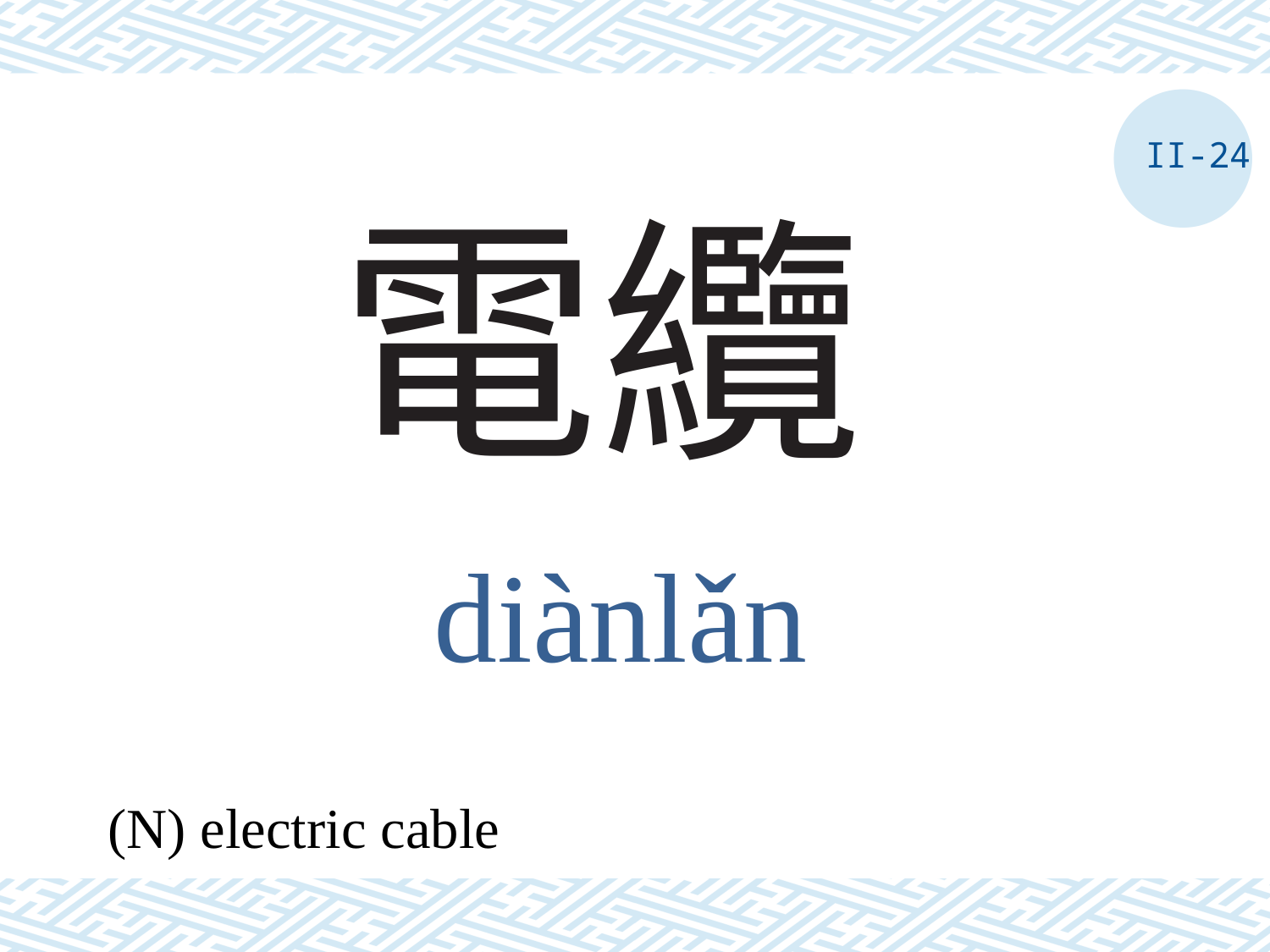

II-24

# 電纜
diànlǎn
(N) electric cable